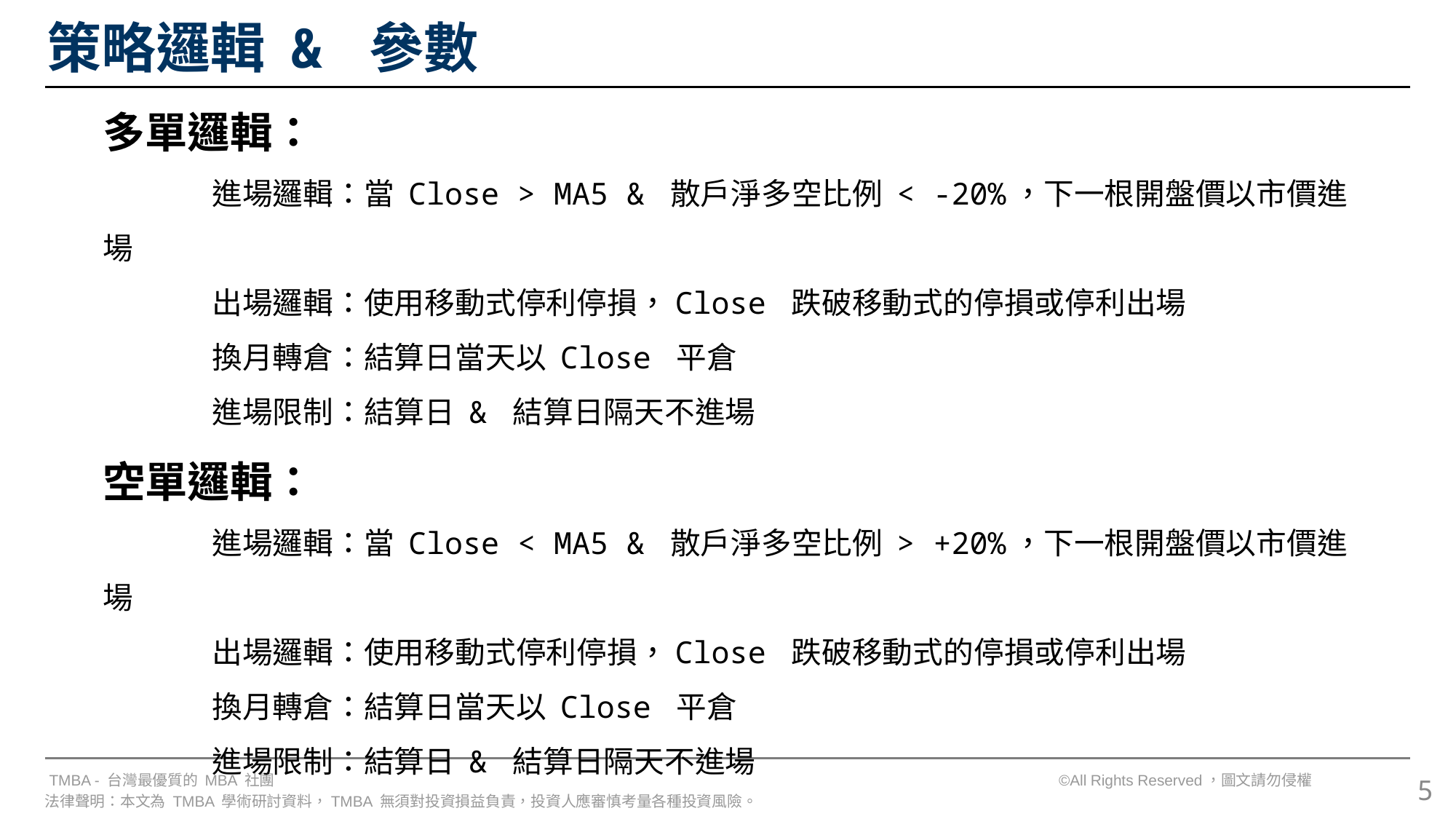

# 策略邏輯 & 參數
多單邏輯：
	進場邏輯：當 Close > MA5 & 散戶淨多空比例 < -20%，下一根開盤價以市價進場
	出場邏輯：使用移動式停利停損，Close 跌破移動式的停損或停利出場
	換月轉倉：結算日當天以 Close 平倉
	進場限制：結算日 & 結算日隔天不進場
空單邏輯：
	進場邏輯：當 Close < MA5 & 散戶淨多空比例 > +20%，下一根開盤價以市價進場
	出場邏輯：使用移動式停利停損，Close 跌破移動式的停損或停利出場
	換月轉倉：結算日當天以 Close 平倉
	進場限制：結算日 & 結算日隔天不進場
5